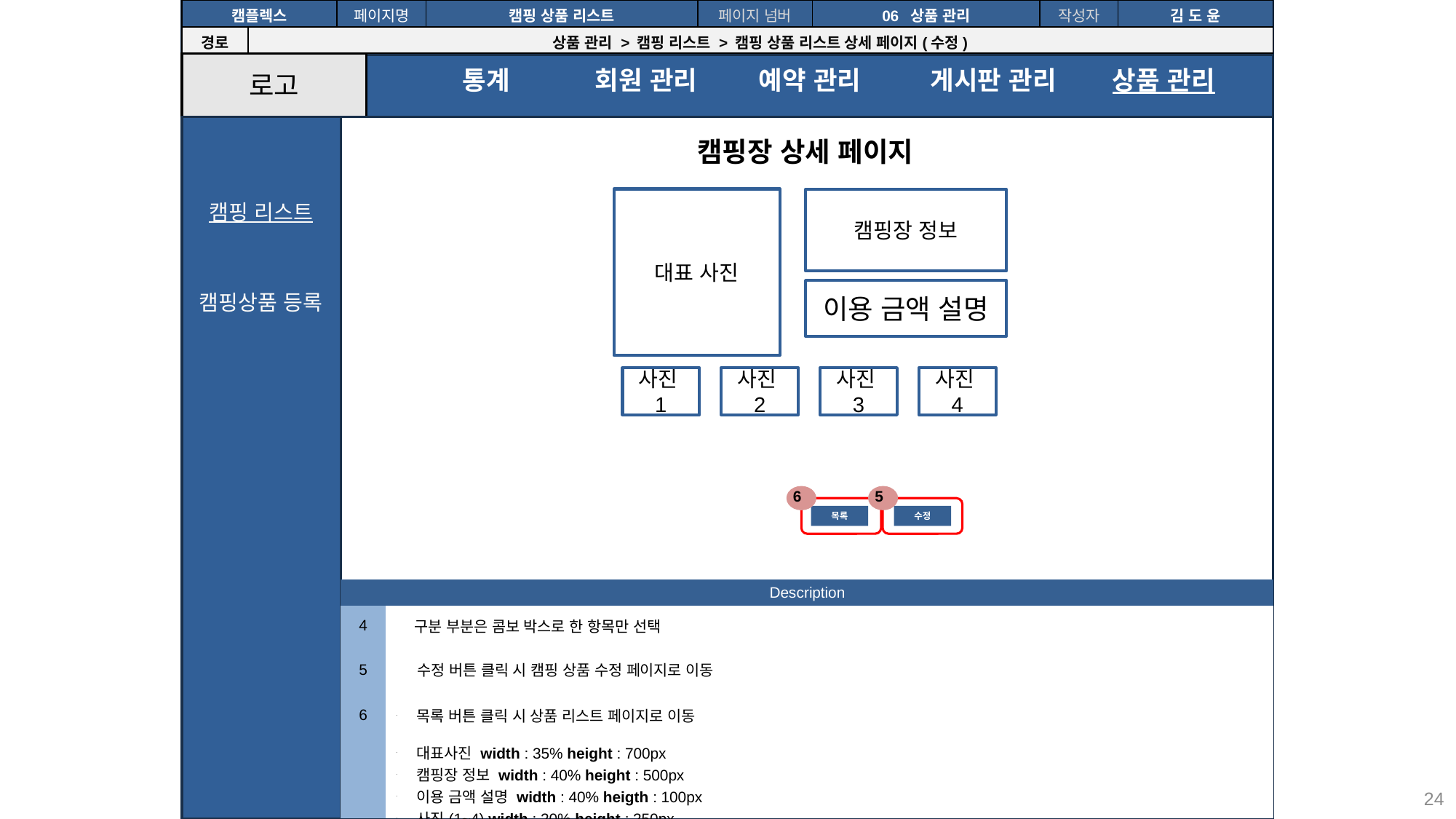

| 캠플렉스 |  | 페이지명 | 캠핑 상품 리스트 | 페이지 넘버 | 06 상품 관리 | 작성자 | 김 도 윤 |
| --- | --- | --- | --- | --- | --- | --- | --- |
| 경로 | 상품 관리 > 캠핑 리스트 > 캠핑 상품 리스트 상세 페이지(수정) |  |  |  |  |  |  |
로고

통계
회원 관리
예약 관리
게시판 관리
상품 관리

캠핑장 상세 페이지
대표 사진
캠핑장 정보
캠핑 리스트
이용 금액 설명
캠핑상품 등록
사진1
사진2
사진3
사진4
6
5

목록
수정
| Description |  |
| --- | --- |
| 4 | 구분 부분은 콤보 박스로 한 항목만 선택 |
| 5 | 수정 버튼 클릭 시 캠핑 상품 수정 페이지로 이동 |
| 6 | 목록 버튼 클릭 시 상품 리스트 페이지로 이동 |
|  | 대표사진 width : 35% height : 700px 캠핑장 정보 width : 40% height : 500px 이용 금액 설명 width : 40% heigth : 100px 사진(1~4) width : 20% height : 250px |
24